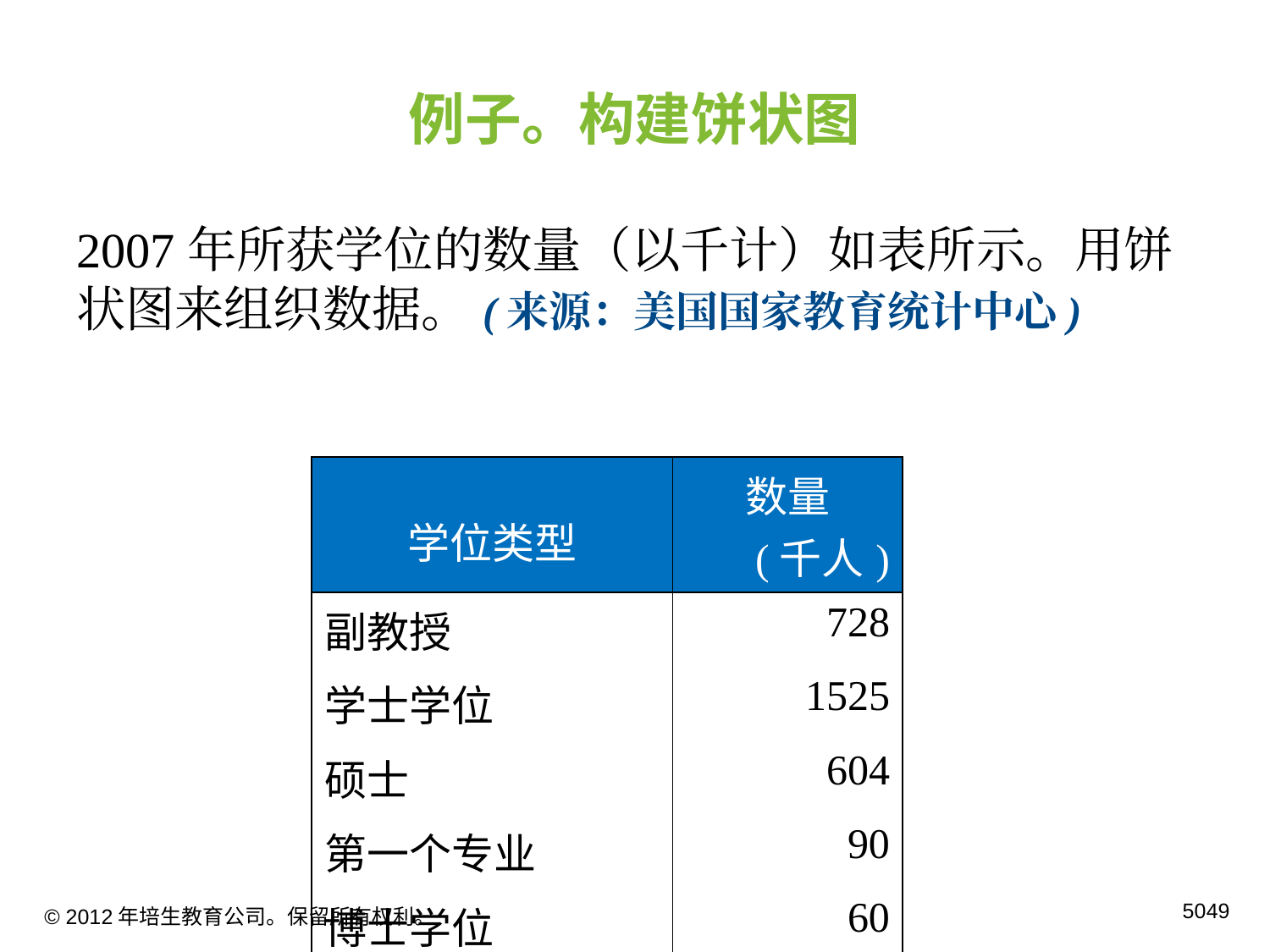

# 例子。构建饼状图
2007年所获学位的数量（以千计）如表所示。用饼状图来组织数据。(来源：美国国家教育统计中心)

| 学位类型 | 数量 (千人) |
| --- | --- |
| 副教授 | 728 |
| 学士学位 | 1525 |
| 硕士 | 604 |
| 第一个专业 | 90 |
| 博士学位 | 60 |
© 2012年培生教育公司。保留所有权利。
5049